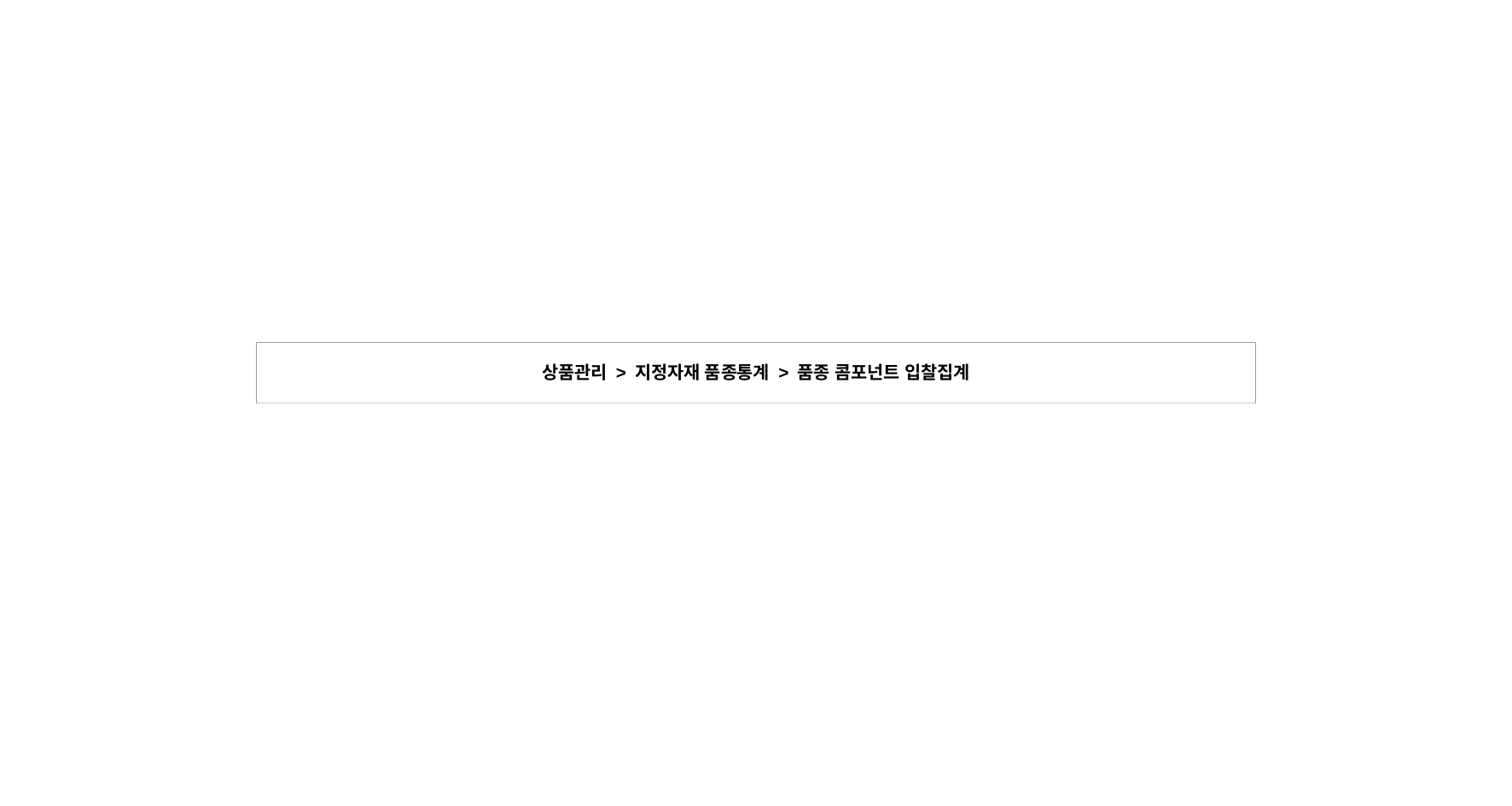

| 상품관리 > 지정자재 품종통계 > 품종 콤포넌트 입찰집계 |
| --- |